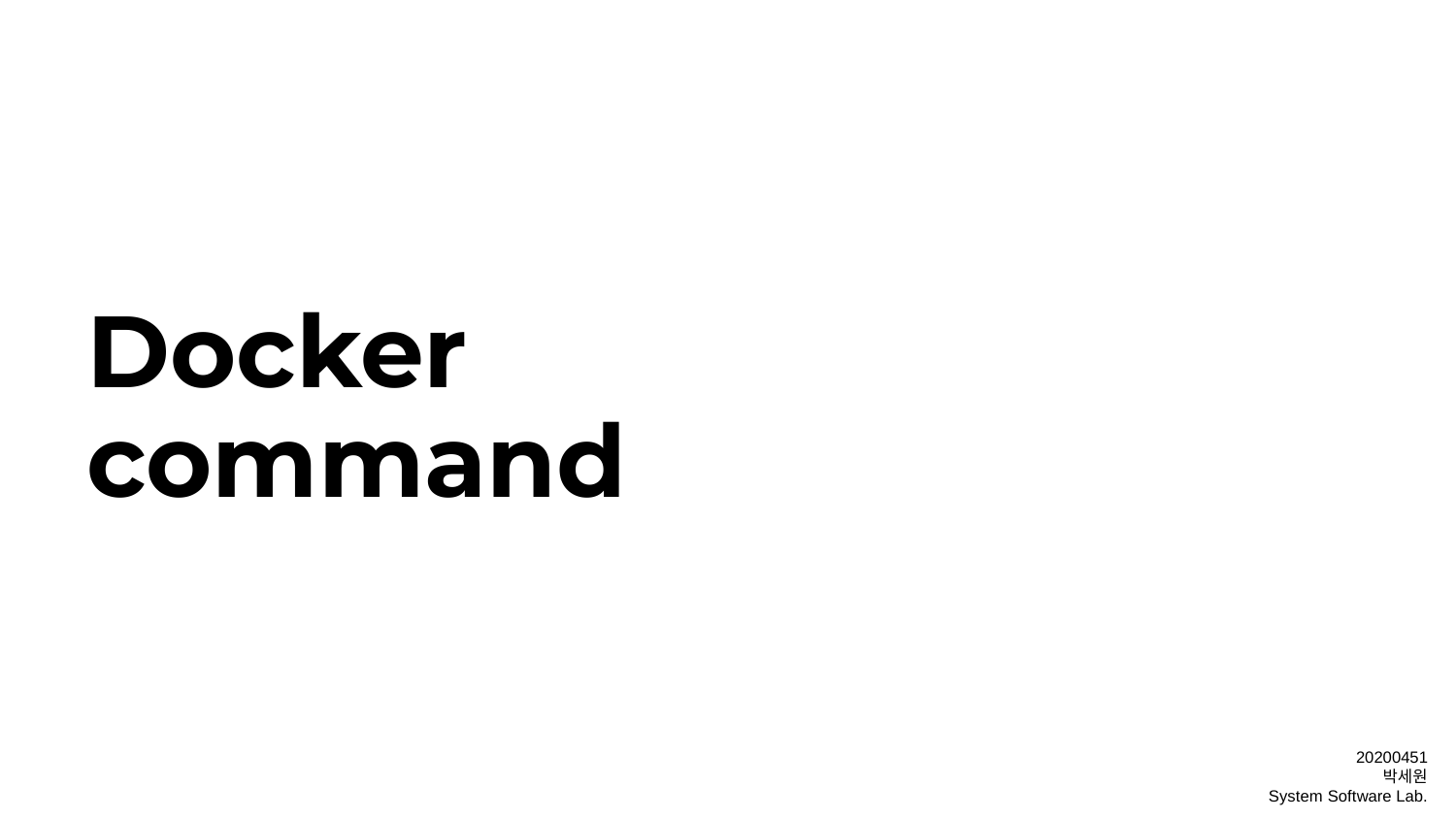

# Docker command
20200451
박세원
System Software Lab.